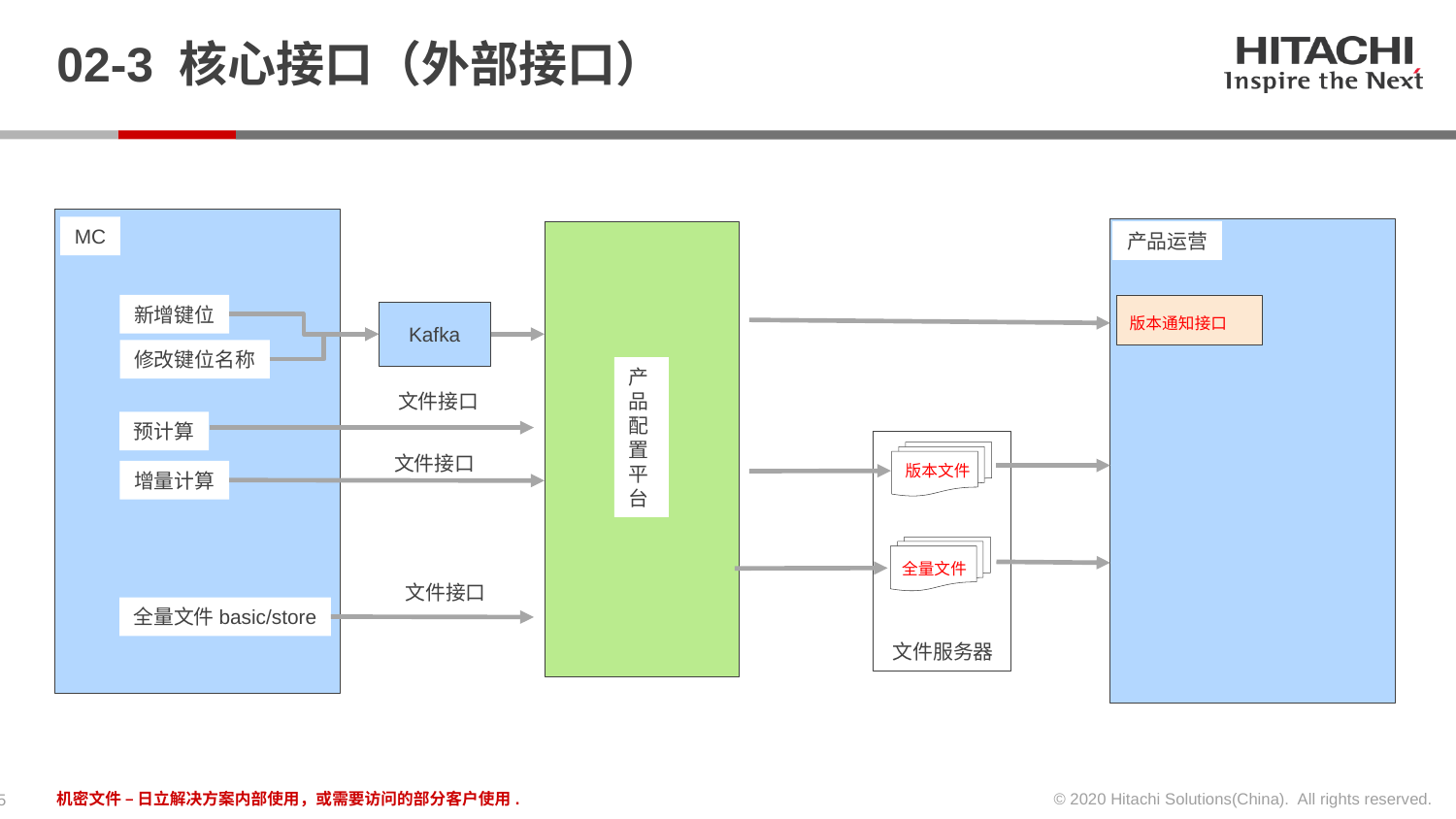

# 02-3 核心接口（外部接口）

MC

产品运营
新增键位

版本通知接口
Kafka
修改键位名称
产品配置平台
文件接口
预计算

文件接口
版本文件
增量计算

全量文件
文件接口
全量文件basic/store
文件服务器